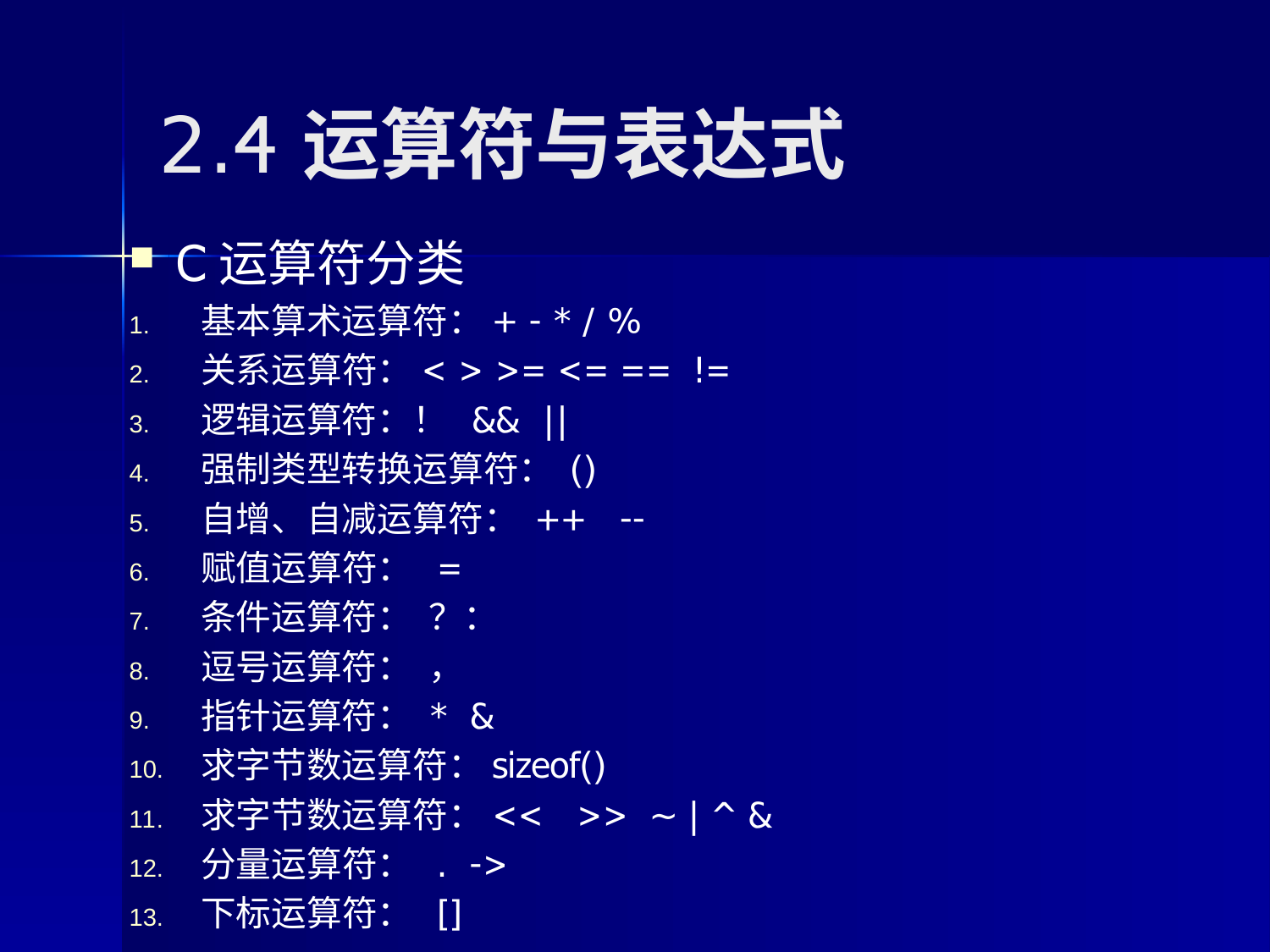

# 2.4运算符与表达式
C运算符分类
基本算术运算符：+ - * / %
关系运算符：< > >= <= ==  !=
逻辑运算符：！  &&  ||
强制类型转换运算符： ()
自增、自减运算符： ++   --
赋值运算符：  =
条件运算符：  ？：
逗号运算符：  ，
指针运算符： *  &
求字节数运算符：sizeof()
求字节数运算符：<<   >>  ~ | ^ &
分量运算符：  .  ->
下标运算符：  []